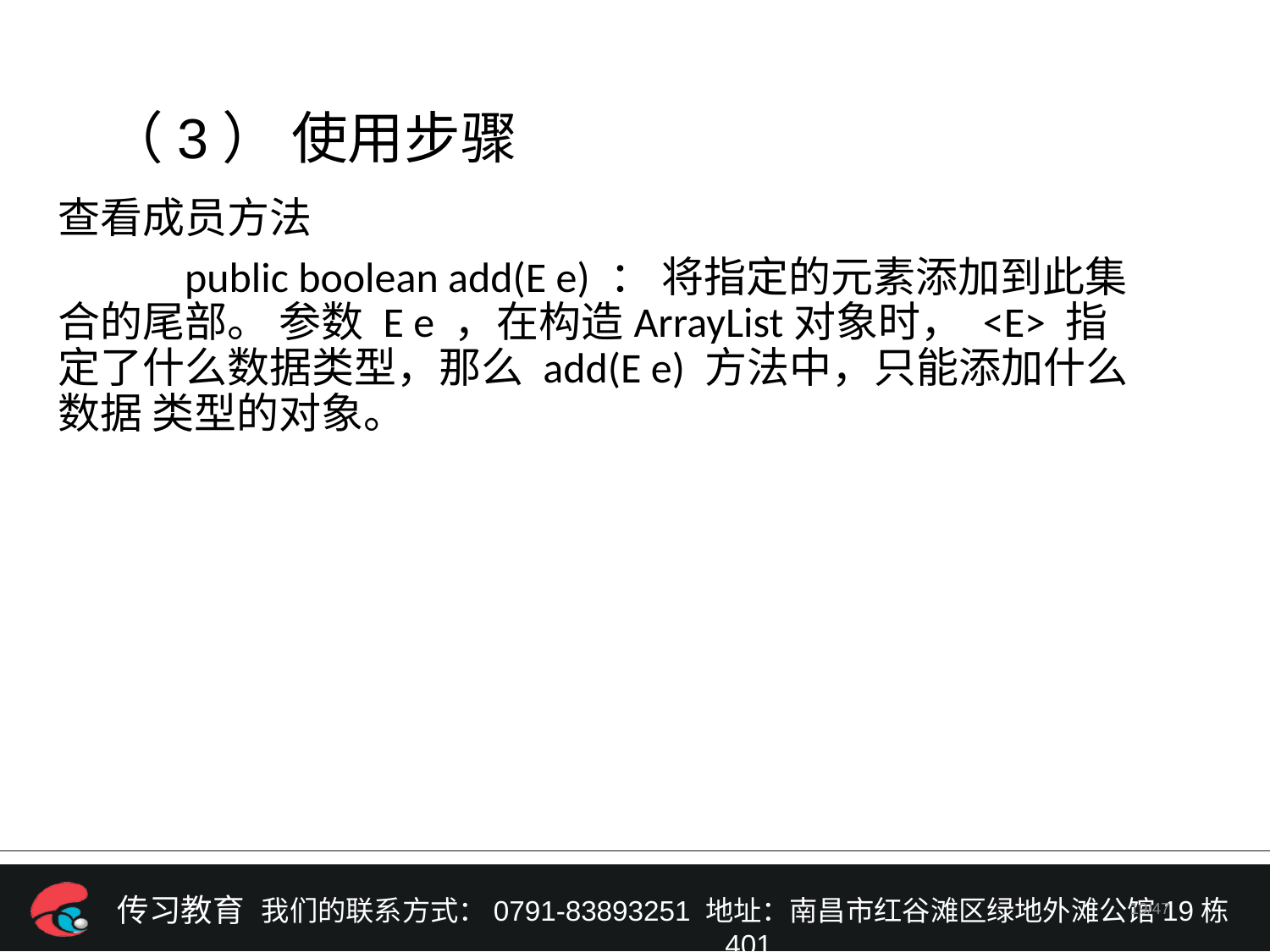

（3） 使用步骤

查看成员方法
	public boolean add(E e) ： 将指定的元素添加到此集合的尾部。 参数 E e ，在构造ArrayList对象时， <E> 指定了什么数据类型，那么 add(E e) 方法中，只能添加什么数据 类型的对象。
19/47